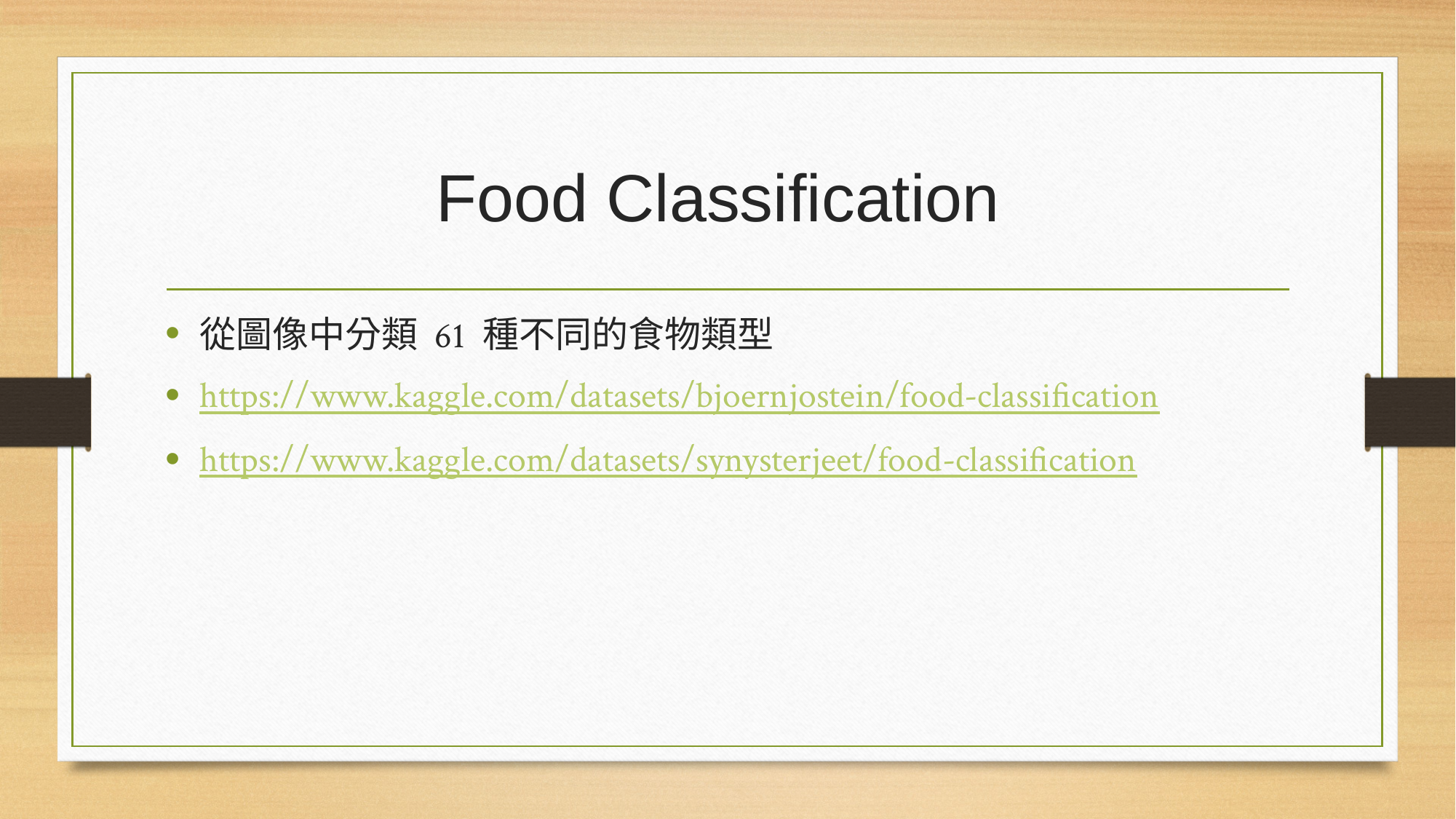

# Food Classification
從圖像中分類 61 種不同的食物類型
https://www.kaggle.com/datasets/bjoernjostein/food-classification
https://www.kaggle.com/datasets/synysterjeet/food-classification